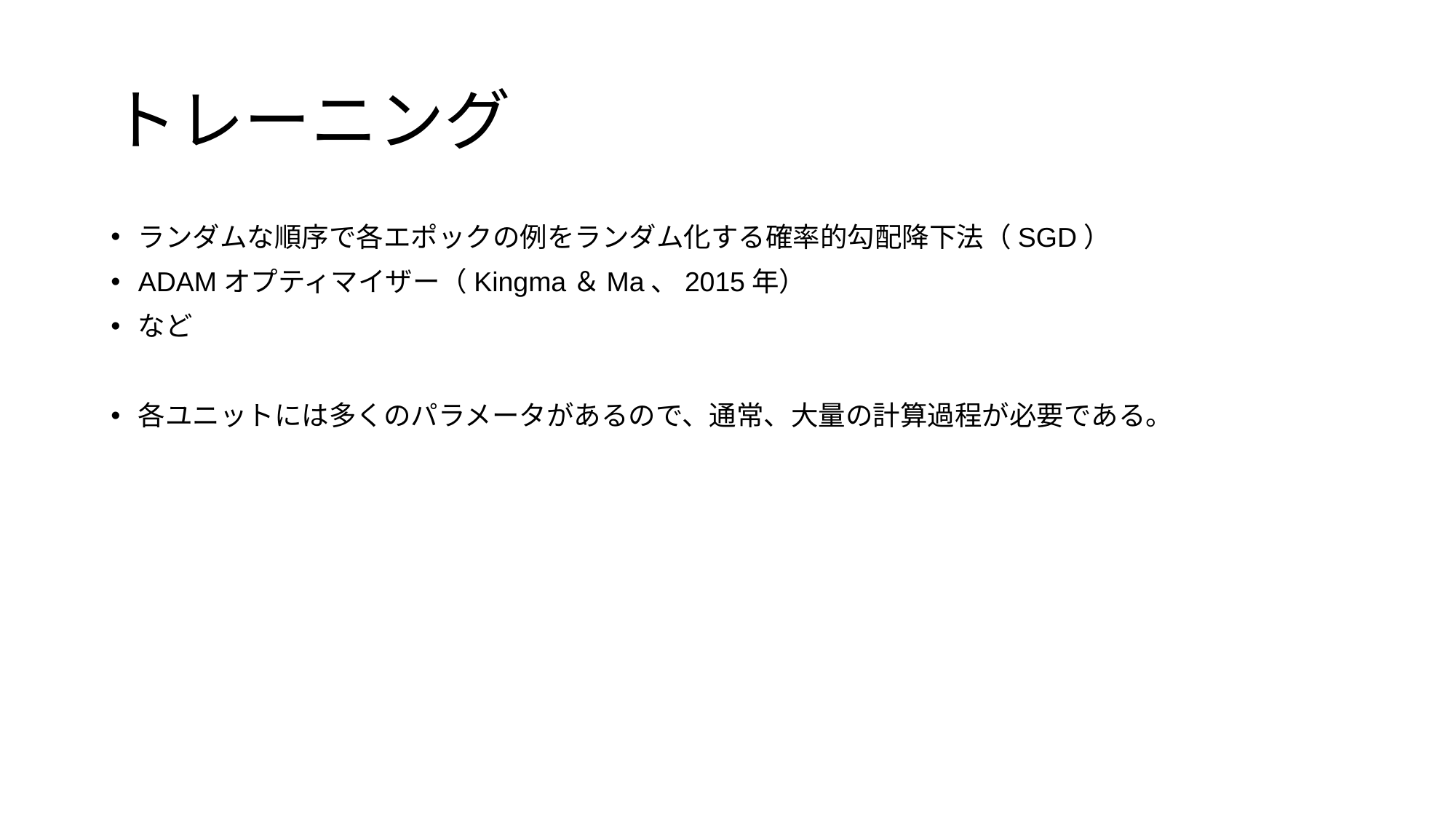

# トレーニング
ランダムな順序で各エポックの例をランダム化する確率的勾配降下法（SGD）
ADAMオプティマイザー（Kingma＆Ma、2015年）
など

各ユニットには多くのパラメータがあるので、通常、大量の計算過程が必要である。